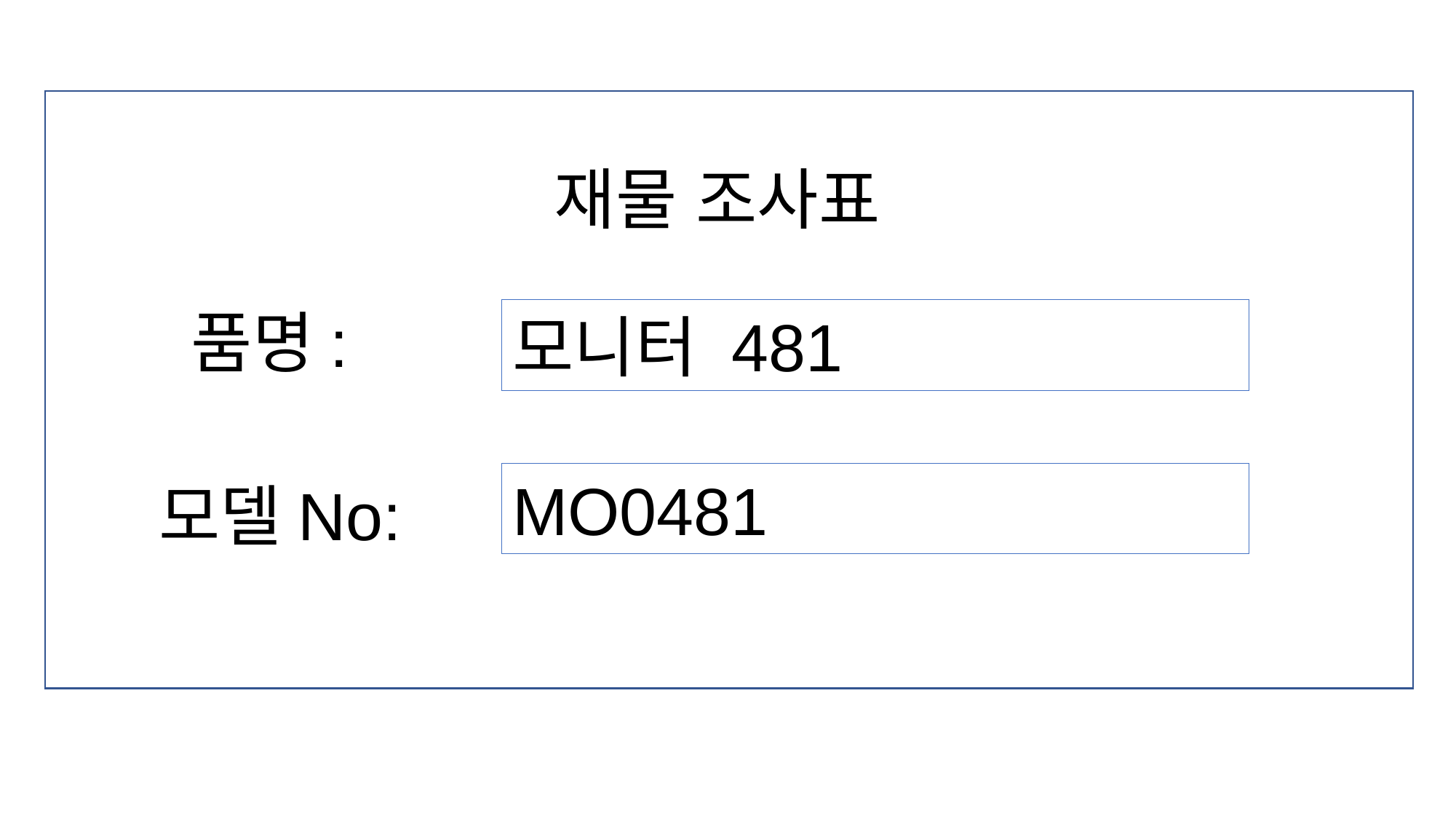

재물 조사표
품명:
모니터 481
MO0481
모델No: